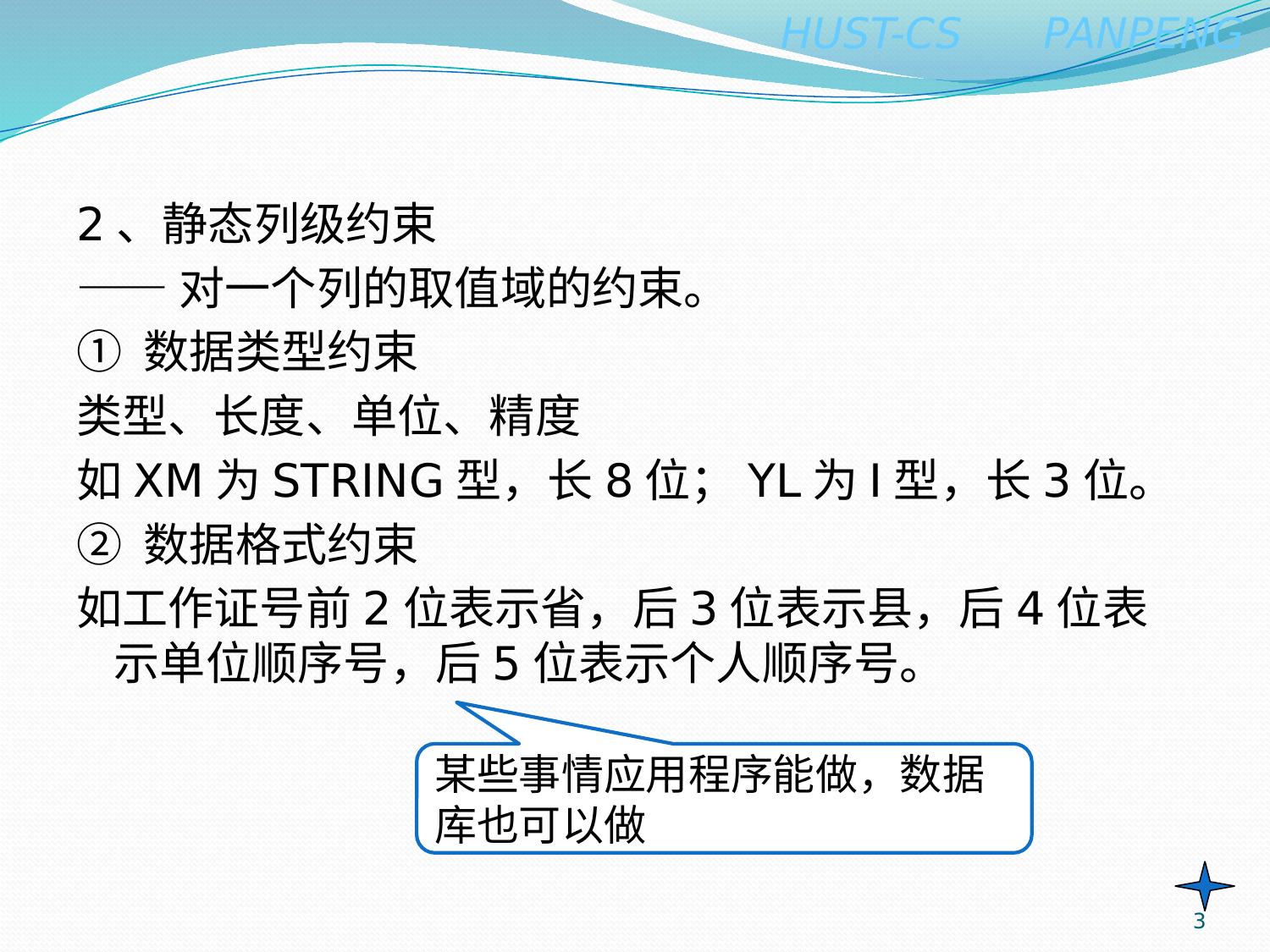

2、静态列级约束
——对一个列的取值域的约束。
① 数据类型约束
类型、长度、单位、精度
如XM为STRING型，长8位；YL为I型，长3位。
② 数据格式约束
如工作证号前2位表示省，后3位表示县，后4位表示单位顺序号，后5位表示个人顺序号。
某些事情应用程序能做，数据库也可以做

3